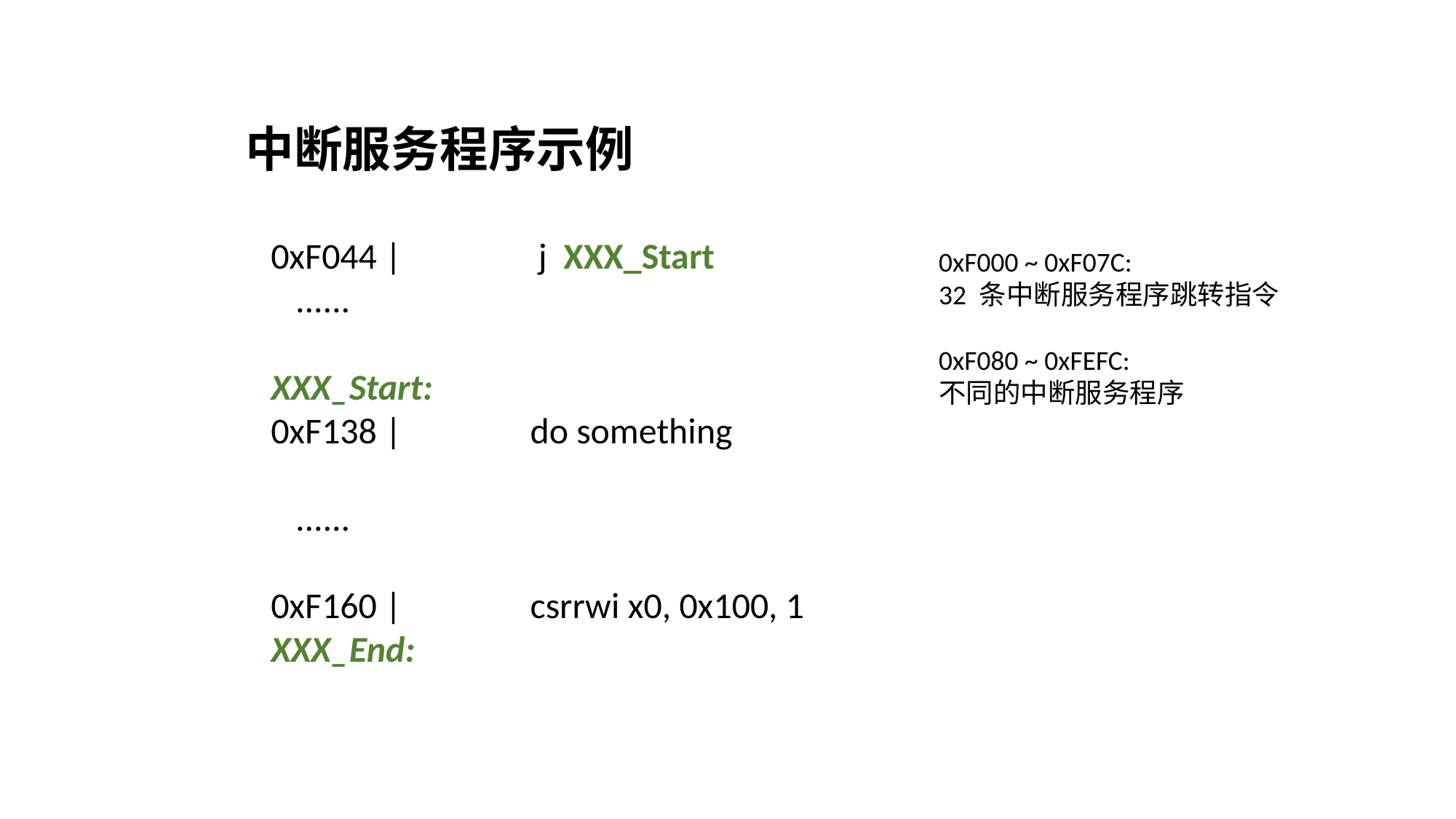

中断服务程序示例
0xF044 |	      j  XXX_Start
   ......

XXX_Start:
0xF138 |	     do something

   ......

0xF160 |       	     csrrwi x0, 0x100, 1
XXX_End:
0xF000 ~ 0xF07C:
32 条中断服务程序跳转指令

0xF080 ~ 0xFEFC:
不同的中断服务程序